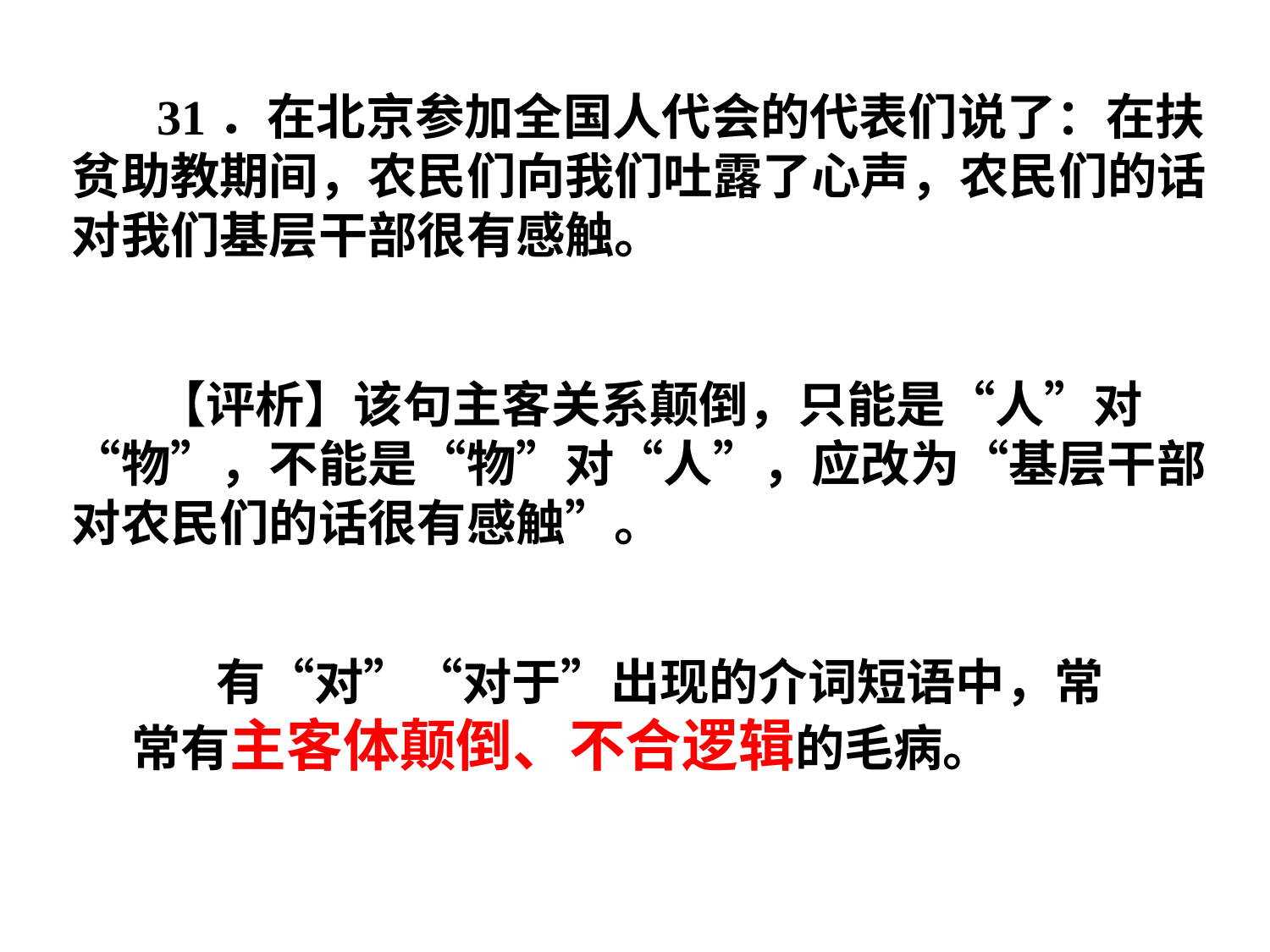

31．在北京参加全国人代会的代表们说了：在扶贫助教期间，农民们向我们吐露了心声，农民们的话对我们基层干部很有感触。
【评析】该句主客关系颠倒，只能是“人”对“物”，不能是“物”对“人”，应改为“基层干部对农民们的话很有感触”。
有“对”“对于”出现的介词短语中，常常有主客体颠倒、不合逻辑的毛病。